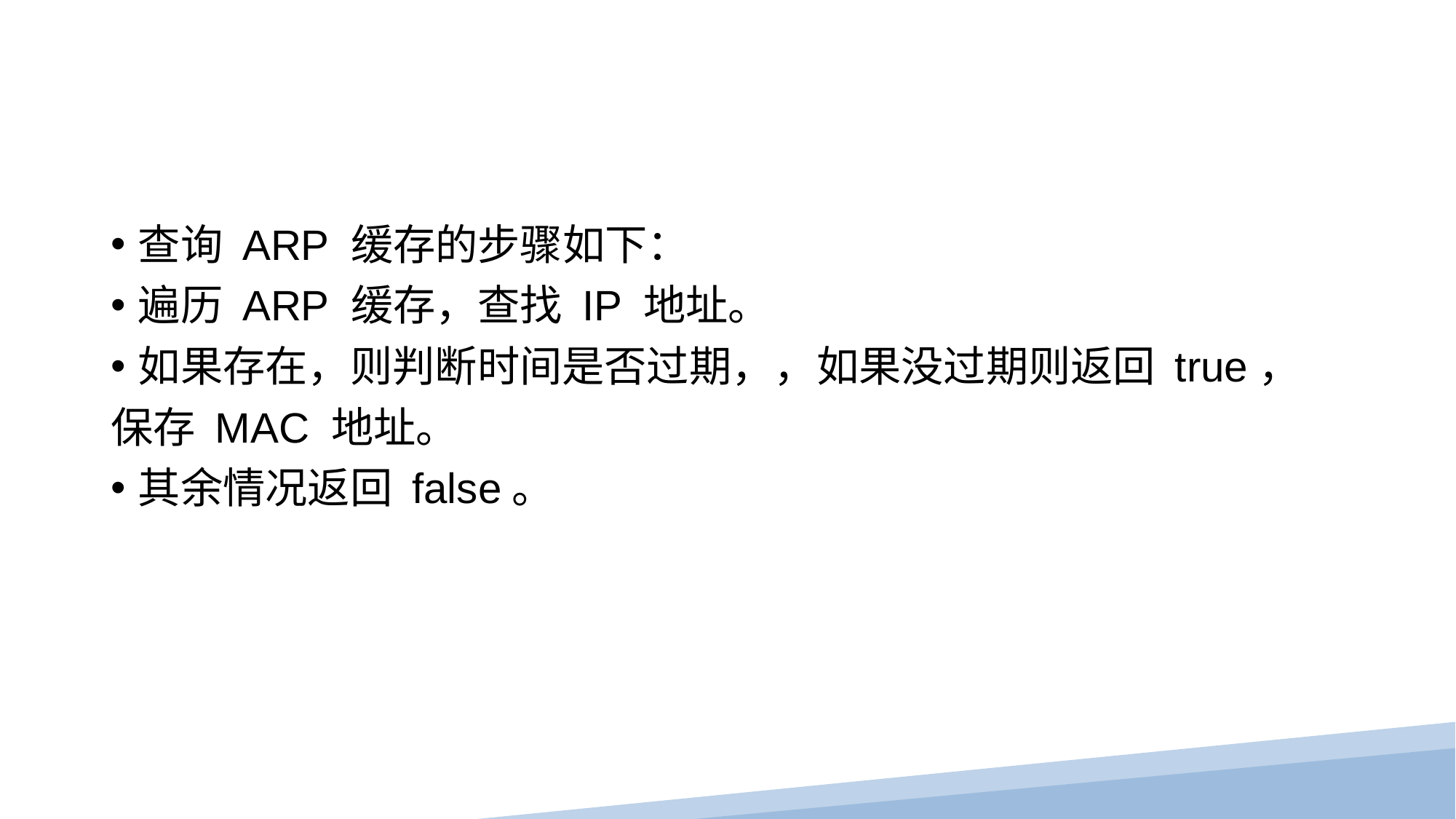

查询 ARP 缓存的步骤如下：
遍历 ARP 缓存，查找 IP 地址。
如果存在，则判断时间是否过期，，如果没过期则返回 true，
保存 MAC 地址。
其余情况返回 false。